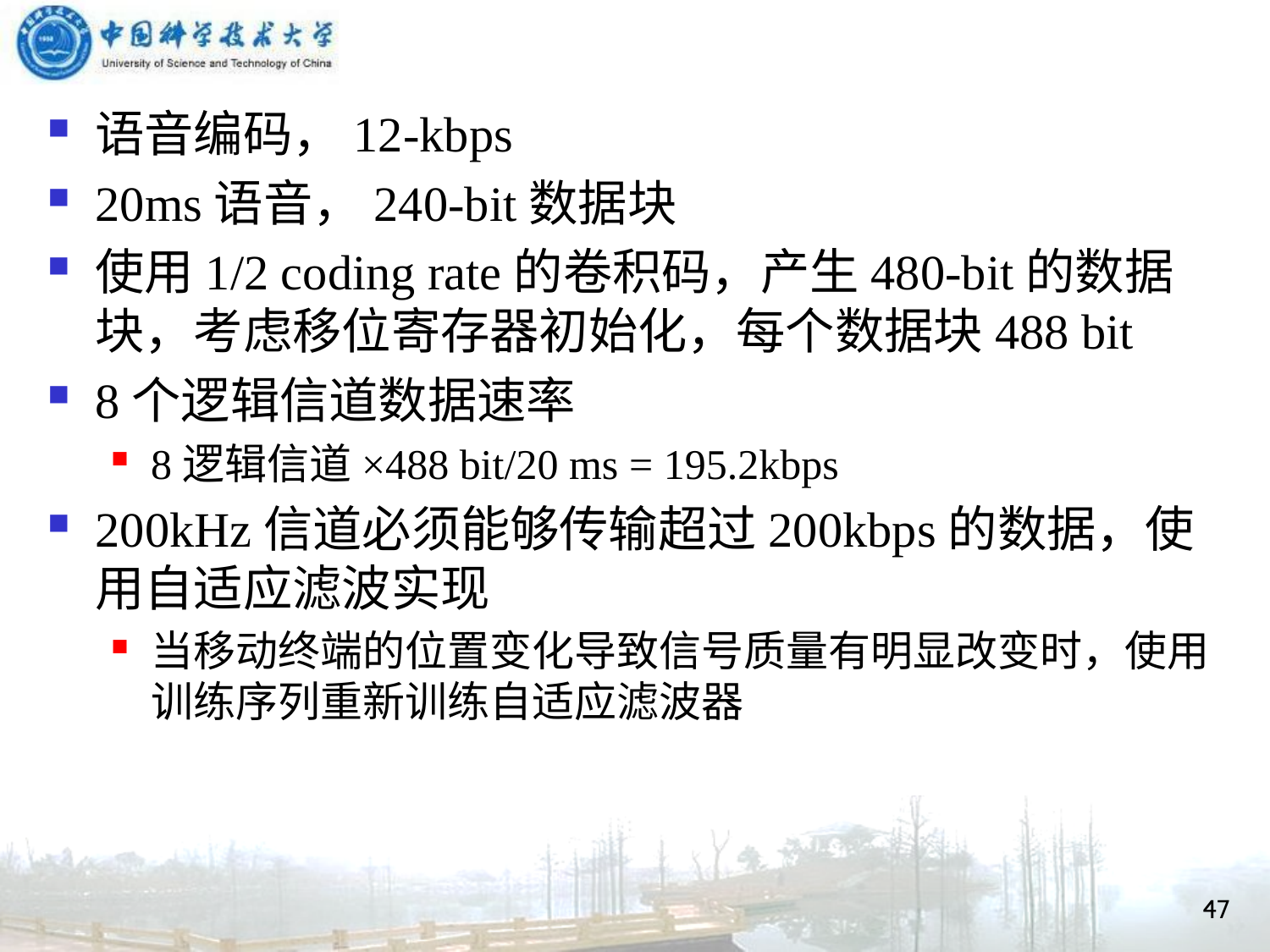

语音编码，12-kbps
20ms语音，240-bit数据块
使用1/2 coding rate的卷积码，产生480-bit的数据块，考虑移位寄存器初始化，每个数据块488 bit
8个逻辑信道数据速率
8逻辑信道×488 bit/20 ms = 195.2kbps
200kHz信道必须能够传输超过200kbps的数据，使用自适应滤波实现
当移动终端的位置变化导致信号质量有明显改变时，使用训练序列重新训练自适应滤波器
47